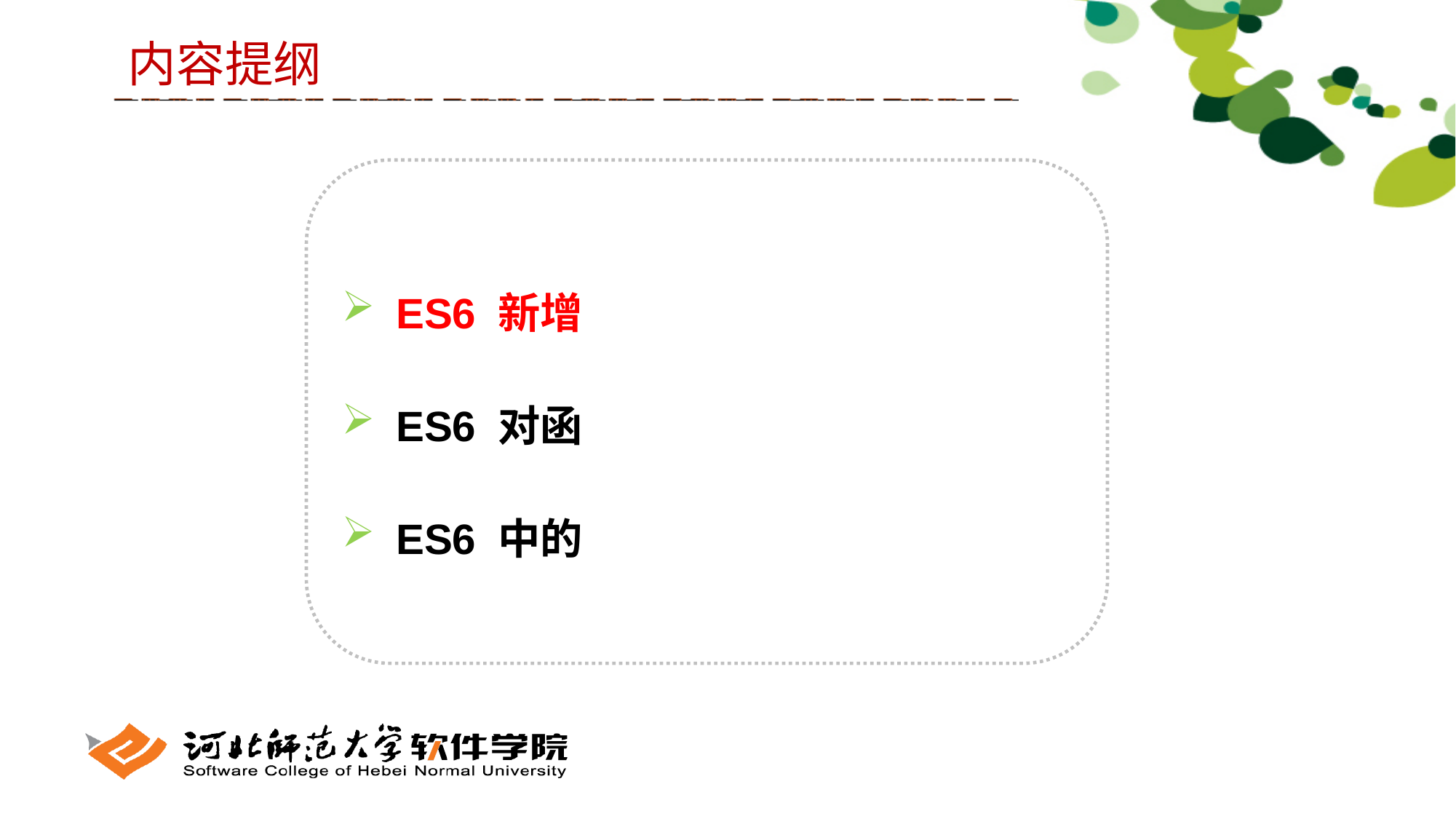

内容提纲
ES6 新增
ES6 对函
ES6 中的